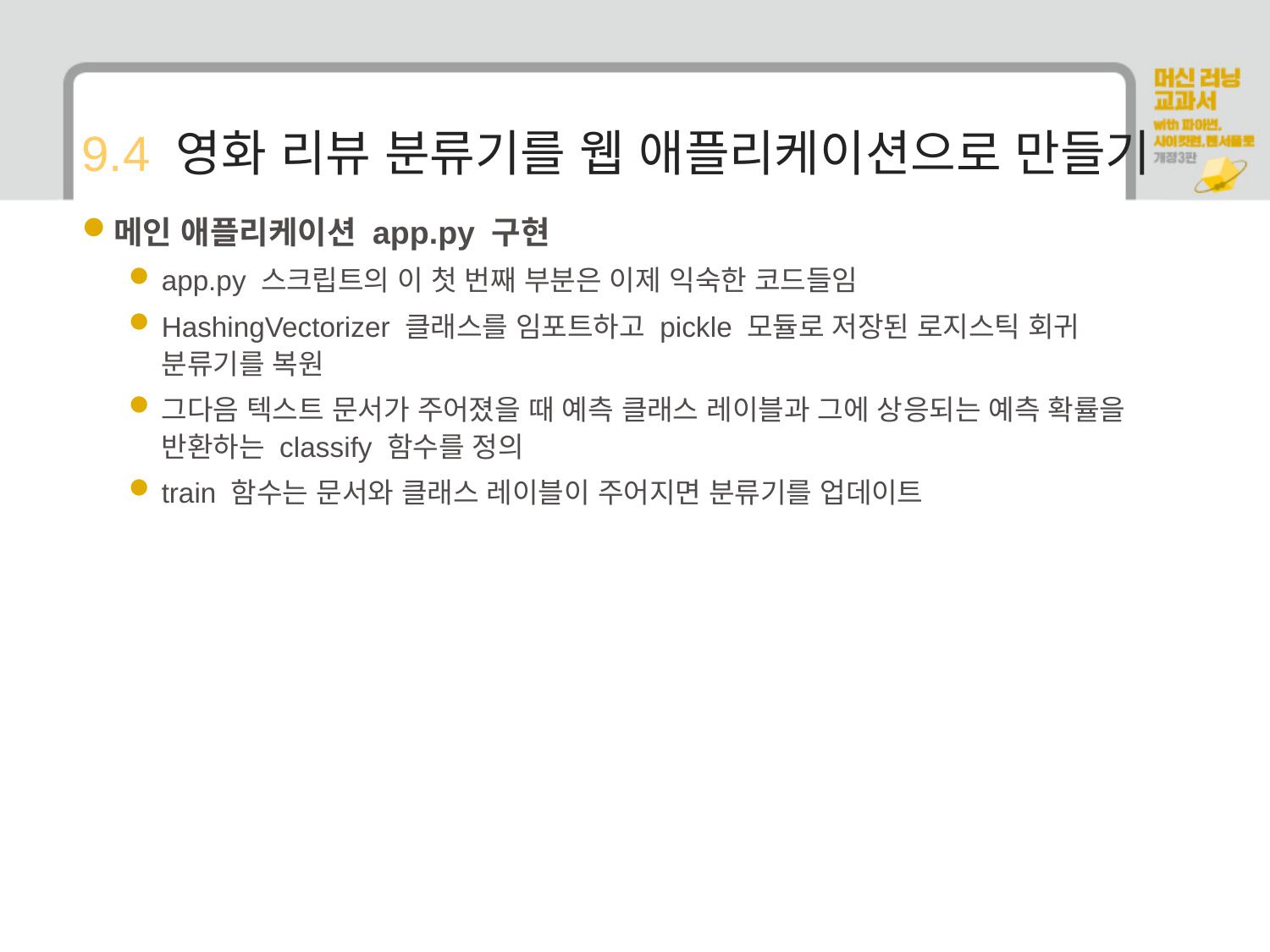

# 9.4 영화 리뷰 분류기를 웹 애플리케이션으로 만들기
메인 애플리케이션 app.py 구현
app.py 스크립트의 이 첫 번째 부분은 이제 익숙한 코드들임
HashingVectorizer 클래스를 임포트하고 pickle 모듈로 저장된 로지스틱 회귀 분류기를 복원
그다음 텍스트 문서가 주어졌을 때 예측 클래스 레이블과 그에 상응되는 예측 확률을 반환하는 classify 함수를 정의
train 함수는 문서와 클래스 레이블이 주어지면 분류기를 업데이트